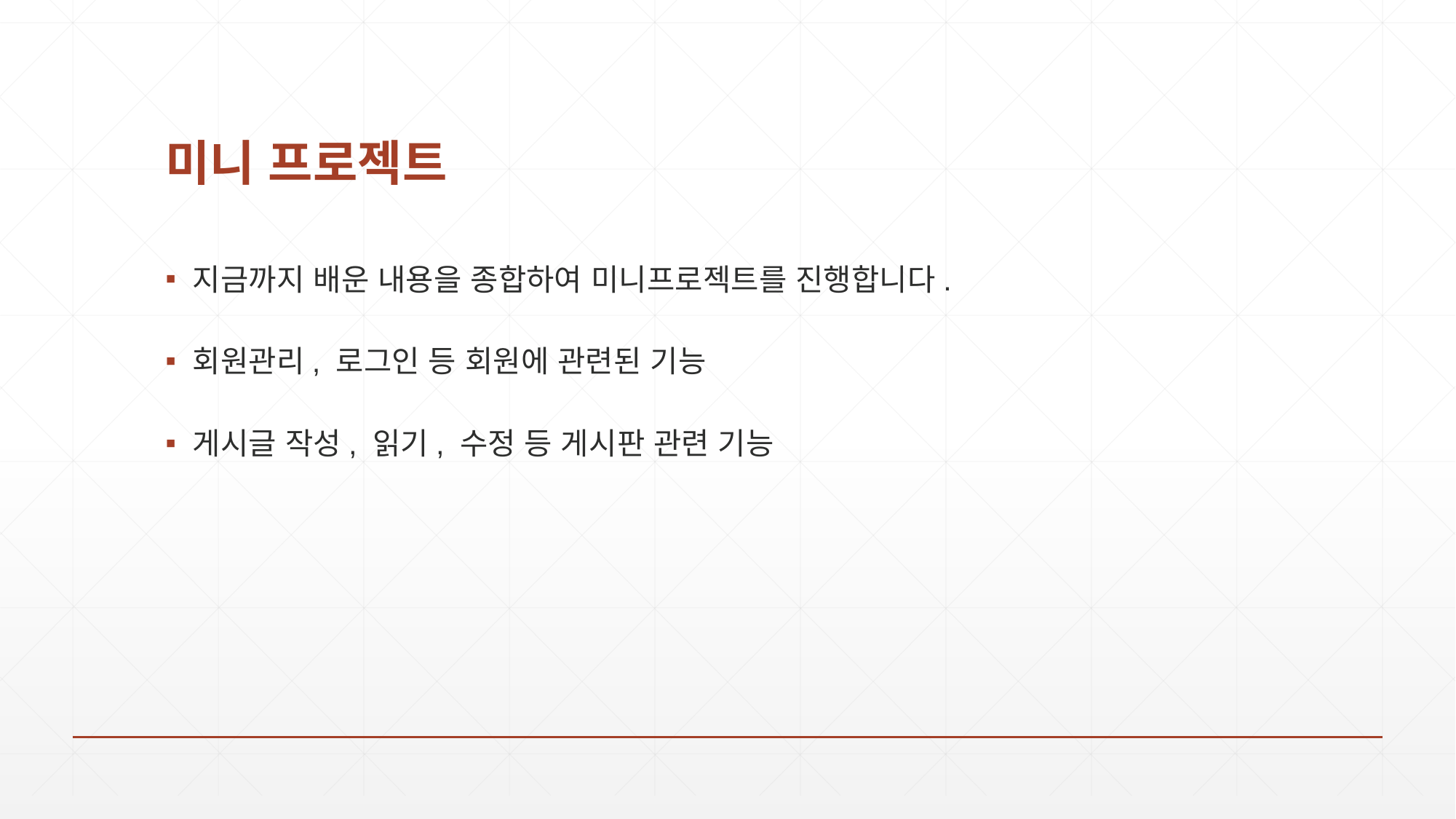

# 미니 프로젝트
지금까지 배운 내용을 종합하여 미니프로젝트를 진행합니다.
회원관리, 로그인 등 회원에 관련된 기능
게시글 작성, 읽기, 수정 등 게시판 관련 기능